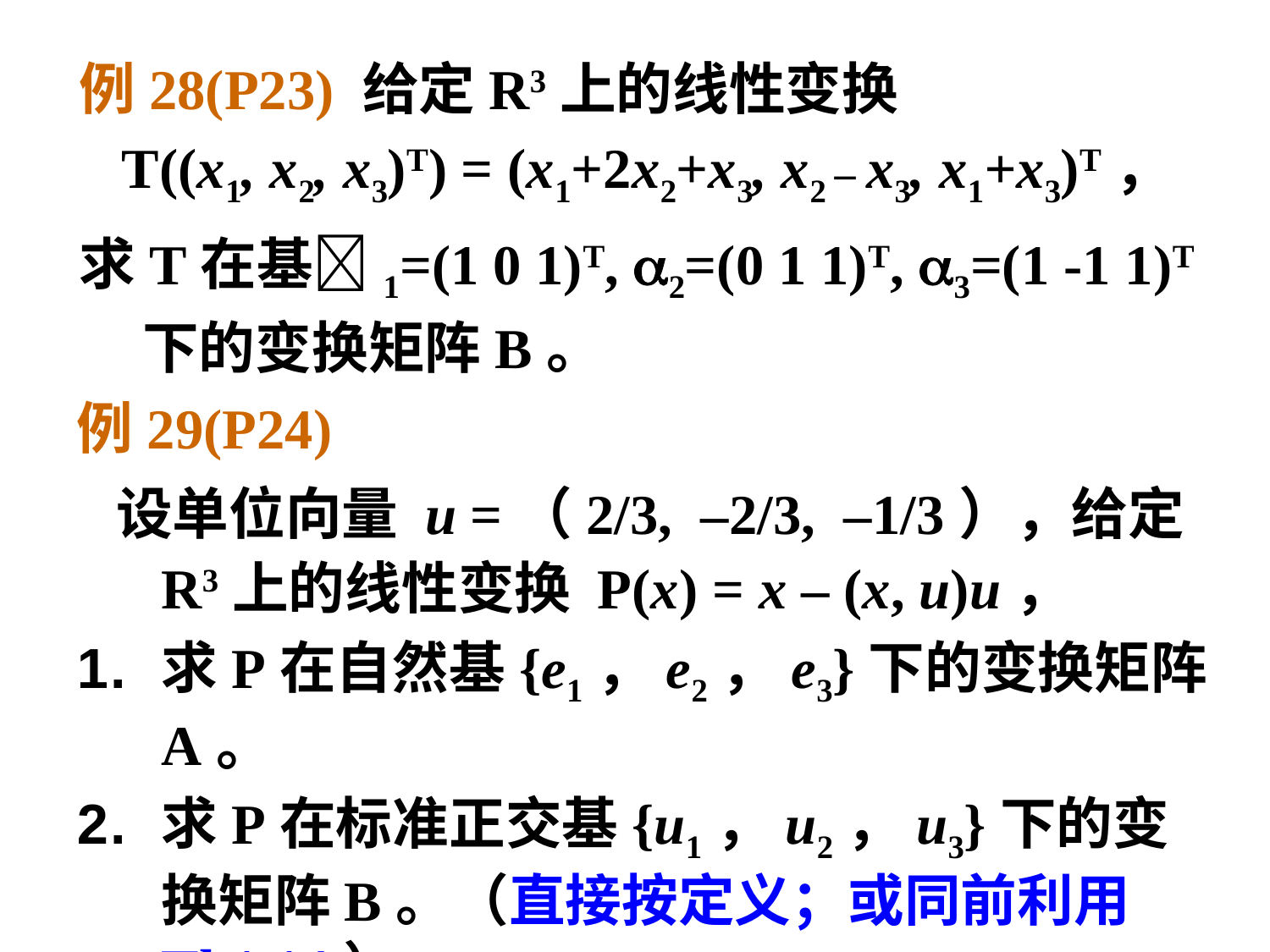

例28(P23) 给定R3上的线性变换
   T((x1, x2, x3)T) = (x1+2x2+x3, x2 – x3, x1+x3)T，
求T在基α1=(1 0 1)T, α2=(0 1 1)T, α3=(1 -1 1)T下的变换矩阵B。
例29(P24)
  设单位向量 u =（2/3,  –2/3,  –1/3），给定R3上的线性变换 P(x) = x – (x, u)u，
求P在自然基{e1，e2，e3}下的变换矩阵A。
求P在标准正交基{u1，u2，u3}下的变换矩阵B。（直接按定义；或同前利用Th1.14）